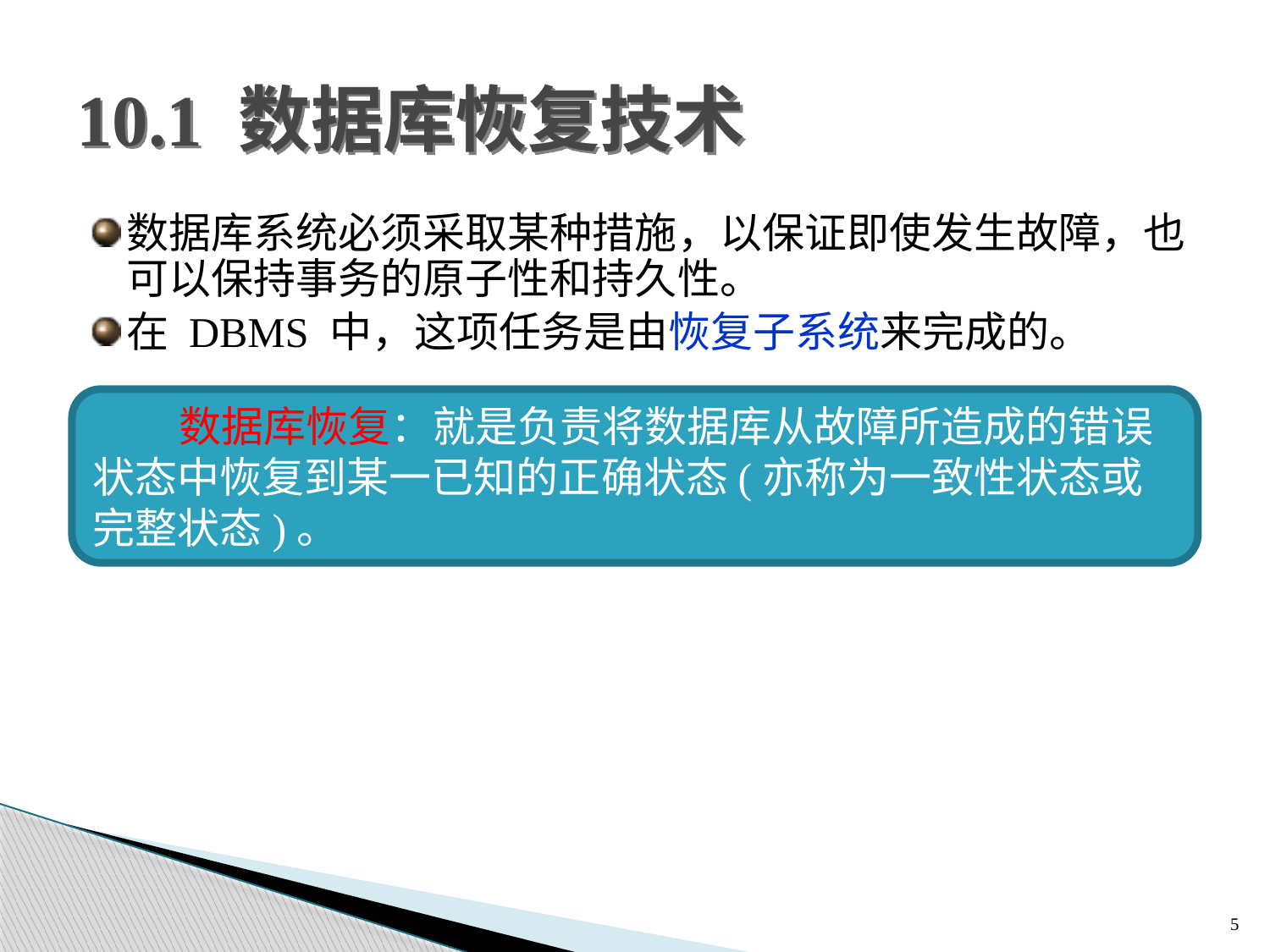

# 10.1 数据库恢复技术
数据库系统必须采取某种措施，以保证即使发生故障，也可以保持事务的原子性和持久性。
在 DBMS 中，这项任务是由恢复子系统来完成的。
        数据库恢复：就是负责将数据库从故障所造成的错误状态中恢复到某一已知的正确状态(亦称为一致性状态或完整状态)。
5